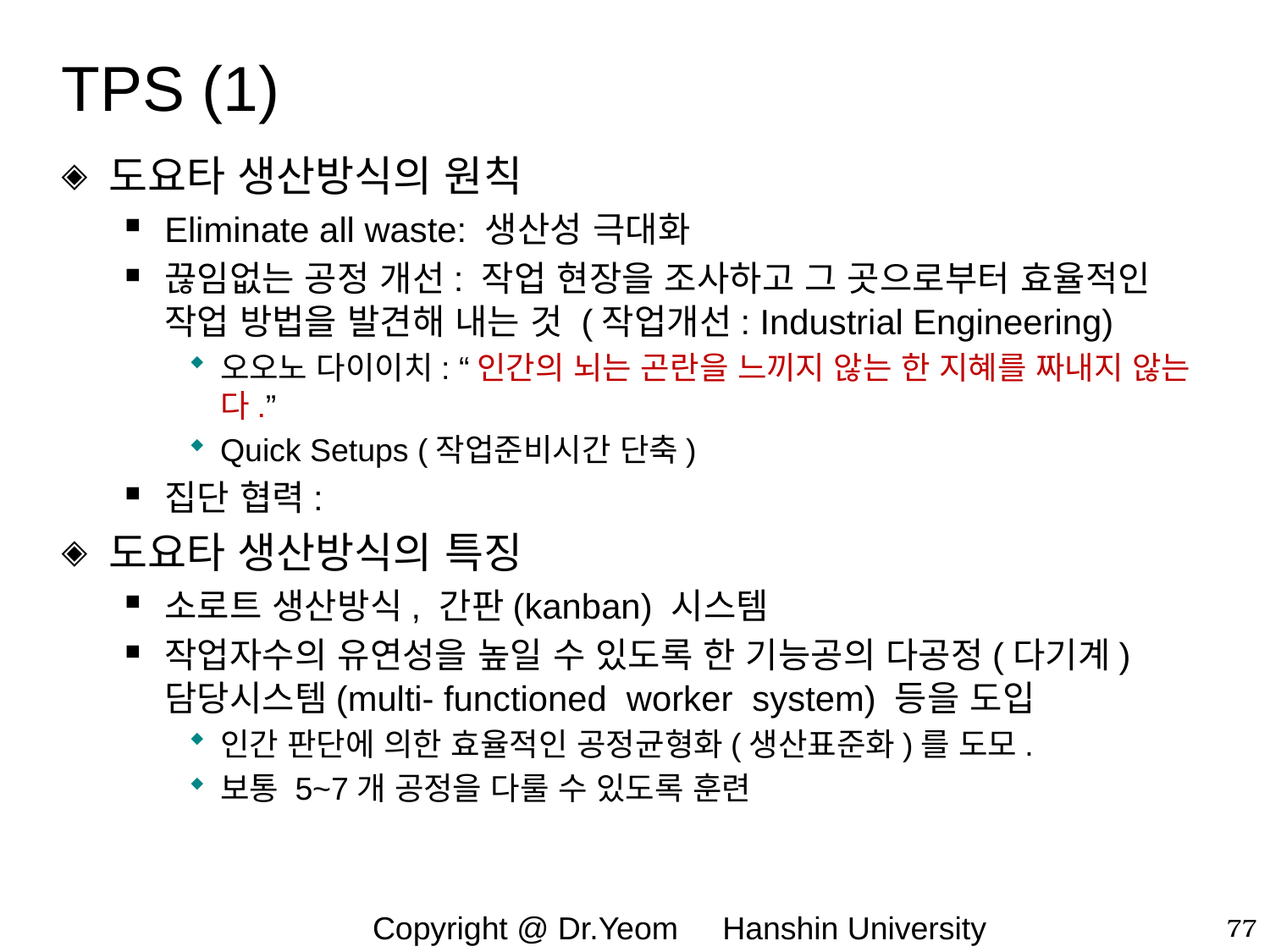

# TPS (1)
도요타 생산방식의 원칙
Eliminate all waste: 생산성 극대화
끊임없는 공정 개선: 작업 현장을 조사하고 그 곳으로부터 효율적인 작업 방법을 발견해 내는 것 (작업개선: Industrial Engineering)
오오노 다이이치: “인간의 뇌는 곤란을 느끼지 않는 한 지혜를 짜내지 않는다.”
Quick Setups (작업준비시간 단축)
집단 협력:
도요타 생산방식의 특징
소로트 생산방식, 간판(kanban) 시스템
작업자수의 유연성을 높일 수 있도록 한 기능공의 다공정(다기계) 담당시스템(multi- functioned  worker  system) 등을 도입
인간 판단에 의한 효율적인 공정균형화(생산표준화)를 도모.
보통 5~7개 공정을 다룰 수 있도록 훈련

77